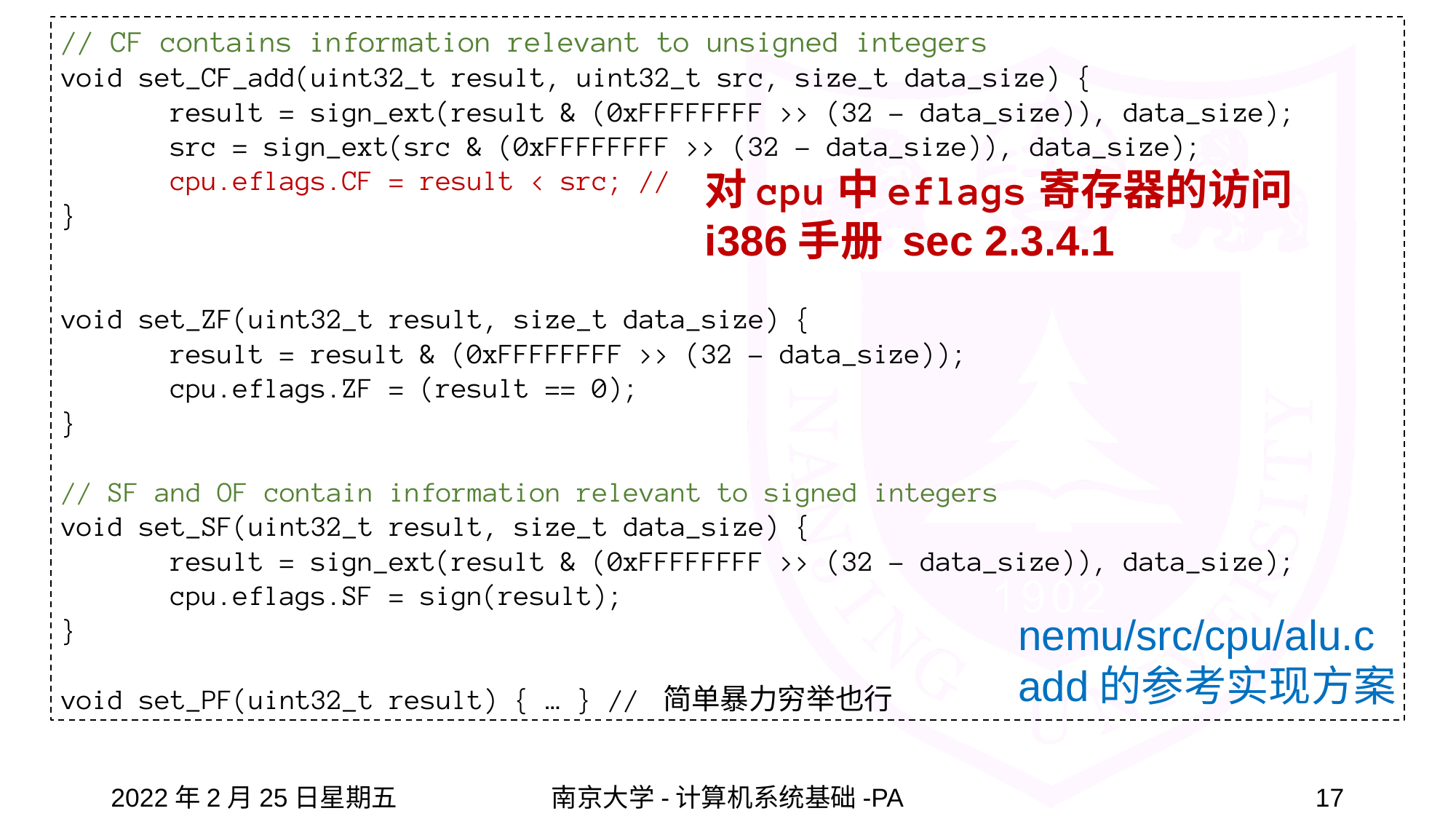

// CF contains information relevant to unsigned integers
void set_CF_add(uint32_t result, uint32_t src, size_t data_size) {
	result = sign_ext(result & (0xFFFFFFFF >> (32 - data_size)), data_size);
	src = sign_ext(src & (0xFFFFFFFF >> (32 - data_size)), data_size);
	cpu.eflags.CF = result < src; //
}

void set_ZF(uint32_t result, size_t data_size) {
	result = result & (0xFFFFFFFF >> (32 - data_size));
	cpu.eflags.ZF = (result == 0);
}

// SF and OF contain information relevant to signed integers
void set_SF(uint32_t result, size_t data_size) {
	result = sign_ext(result & (0xFFFFFFFF >> (32 - data_size)), data_size);
	cpu.eflags.SF = sign(result);
}

void set_PF(uint32_t result) { … } // 简单暴力穷举也行
对cpu中eflags寄存器的访问
i386手册 sec 2.3.4.1
nemu/src/cpu/alu.c
add的参考实现方案
2022年2月25日星期五
南京大学-计算机系统基础-PA
17